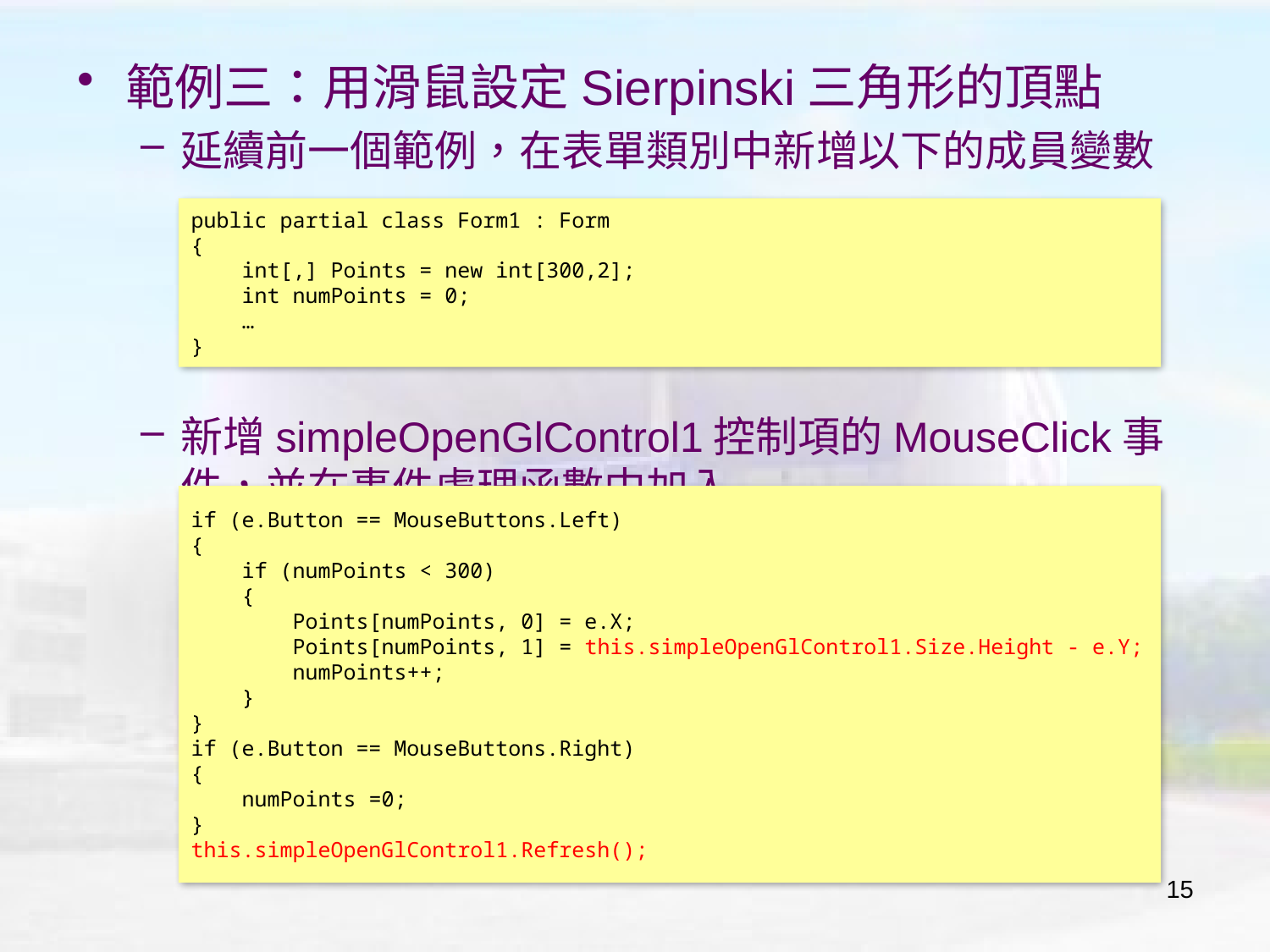

範例三：用滑鼠設定Sierpinski三角形的頂點
延續前一個範例，在表單類別中新增以下的成員變數

新增simpleOpenGlControl1控制項的MouseClick事件，並在事件處理函數中加入

public partial class Form1 : Form
{
    int[,] Points = new int[300,2];
    int numPoints = 0;
    …
}
if (e.Button == MouseButtons.Left)
{
    if (numPoints < 300)
    {
        Points[numPoints, 0] = e.X;
        Points[numPoints, 1] = this.simpleOpenGlControl1.Size.Height - e.Y;
        numPoints++;
    }
}
if (e.Button == MouseButtons.Right)
{
    numPoints =0;
}
this.simpleOpenGlControl1.Refresh();
15